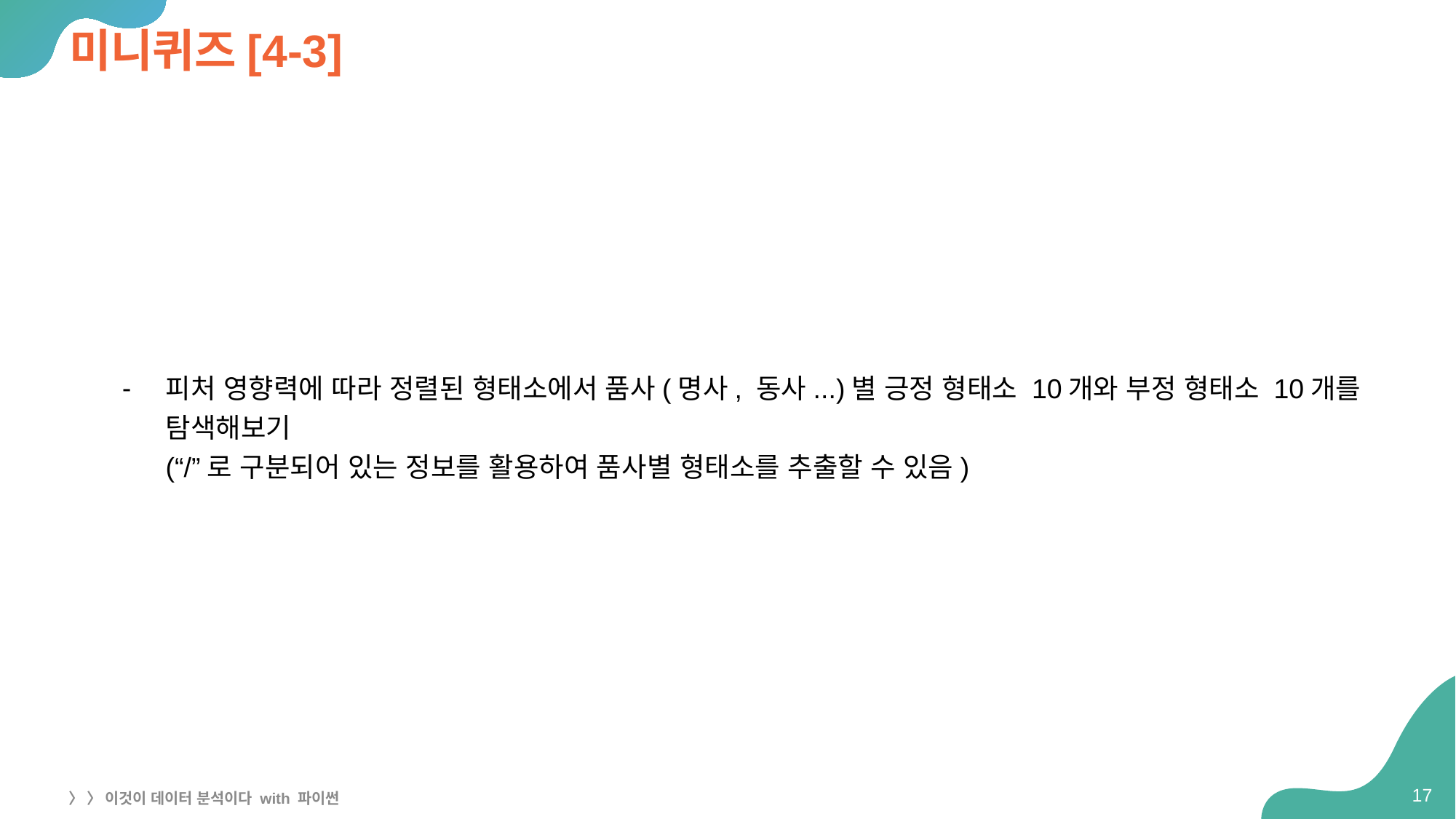

# 미니퀴즈[4-3]
피처 영향력에 따라 정렬된 형태소에서 품사(명사, 동사...)별 긍정 형태소 10개와 부정 형태소 10개를
탐색해보기
(“/”로 구분되어 있는 정보를 활용하여 품사별 형태소를 추출할 수 있음)
17
〉 〉 이것이 데이터 분석이다 with 파이썬